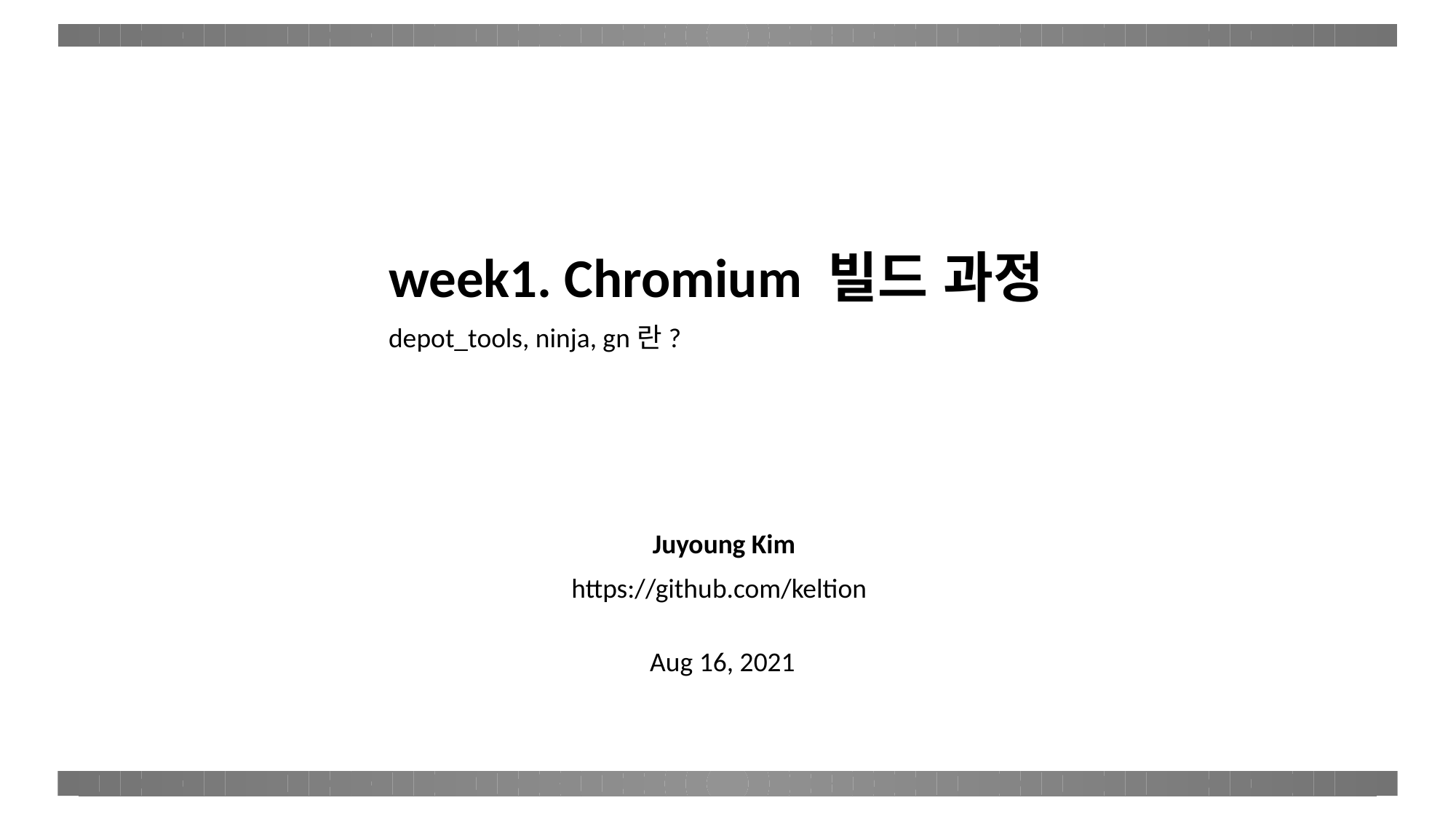

week1. Chromium 빌드 과정
depot_tools, ninja, gn란?
Juyoung Kim
https://github.com/keltion
Aug 16, 2021